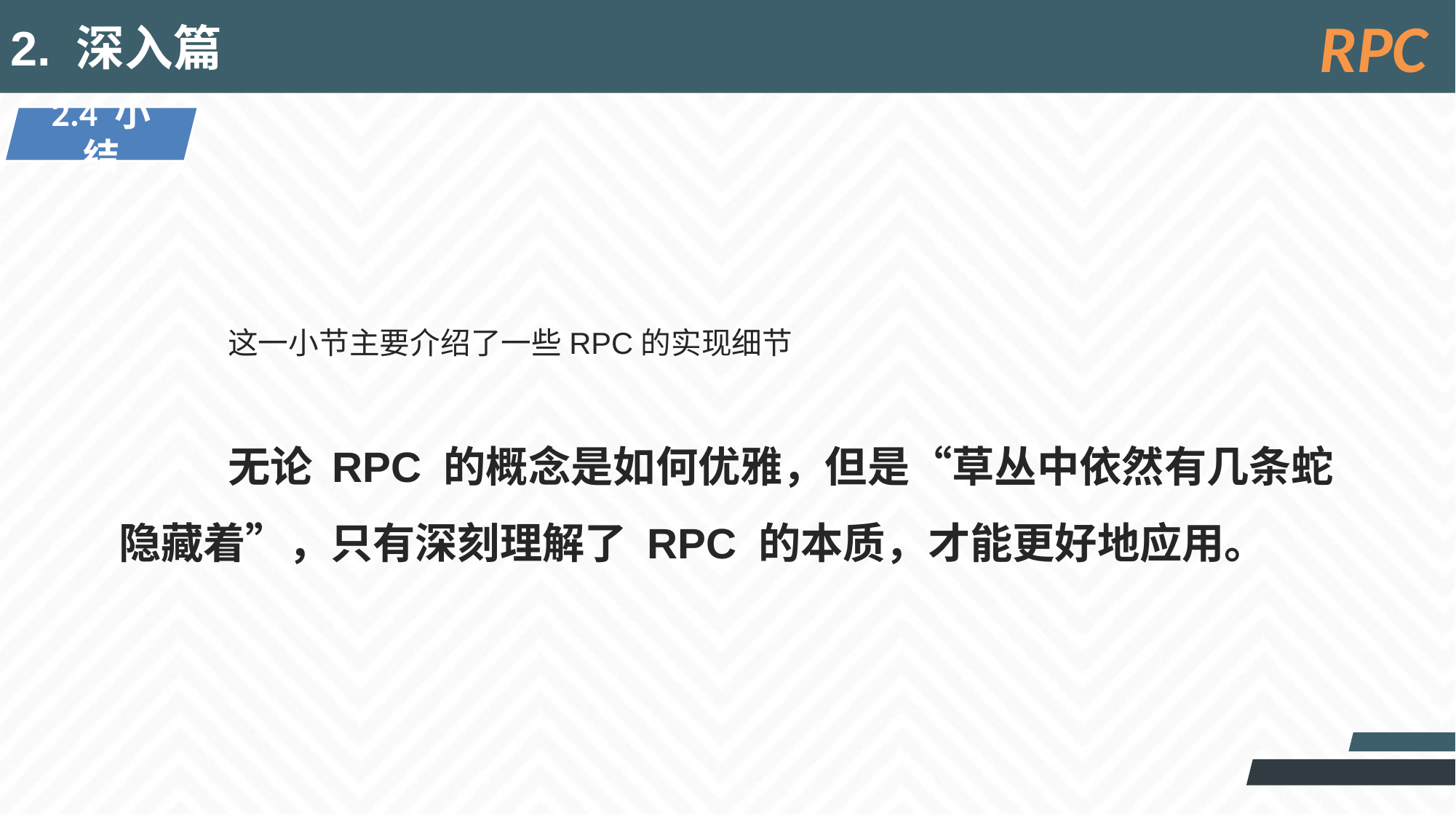

2. 深入篇
RPC
2.4 小结
	这一小节主要介绍了一些RPC的实现细节

	无论 RPC 的概念是如何优雅，但是“草丛中依然有几条蛇隐藏着”，只有深刻理解了 RPC 的本质，才能更好地应用。